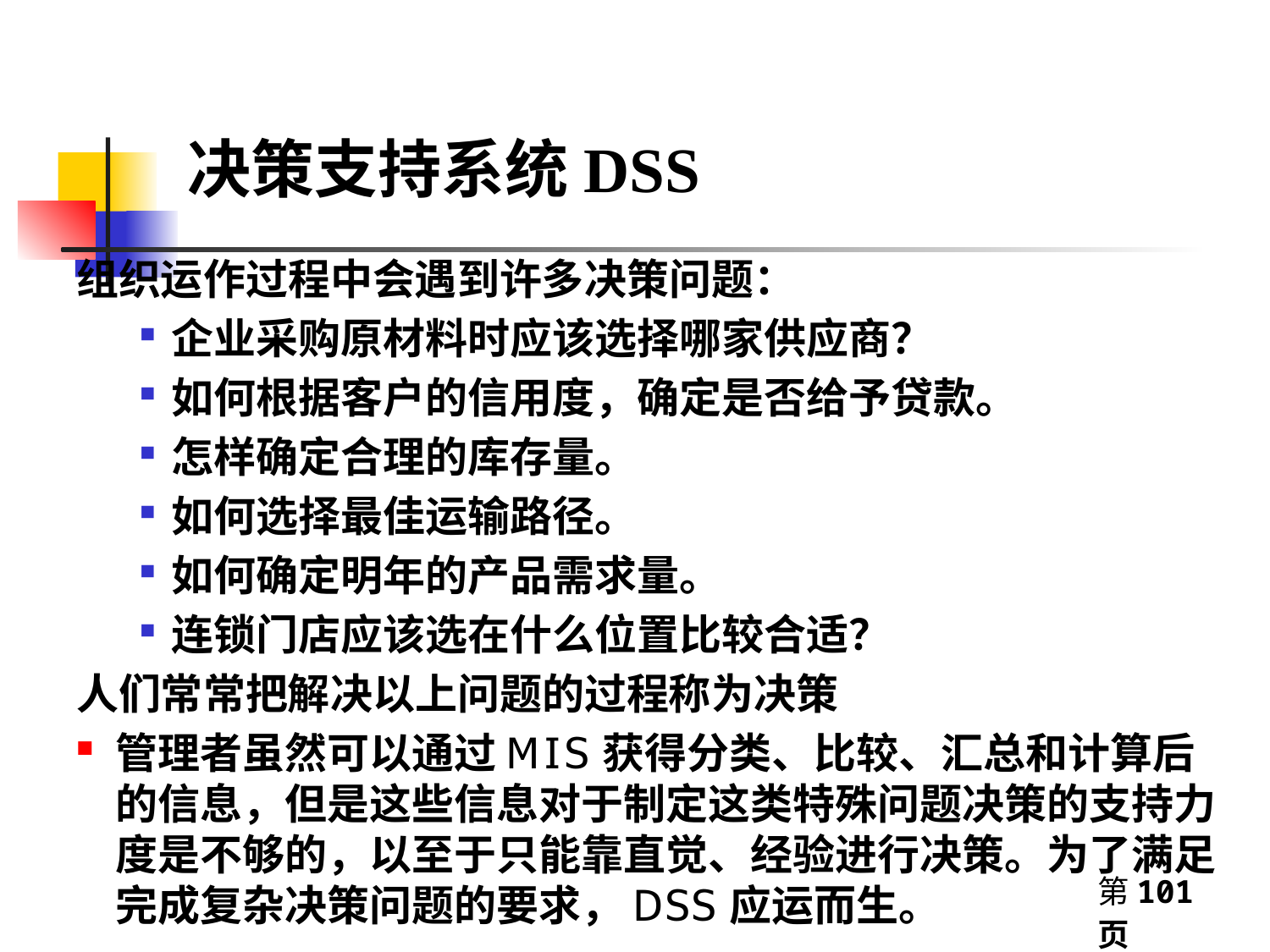

# 决策支持系统DSS
组织运作过程中会遇到许多决策问题：
企业采购原材料时应该选择哪家供应商？
如何根据客户的信用度，确定是否给予贷款。
怎样确定合理的库存量。
如何选择最佳运输路径。
如何确定明年的产品需求量。
连锁门店应该选在什么位置比较合适？
人们常常把解决以上问题的过程称为决策
管理者虽然可以通过MIS获得分类、比较、汇总和计算后的信息，但是这些信息对于制定这类特殊问题决策的支持力度是不够的，以至于只能靠直觉、经验进行决策。为了满足完成复杂决策问题的要求，DSS应运而生。